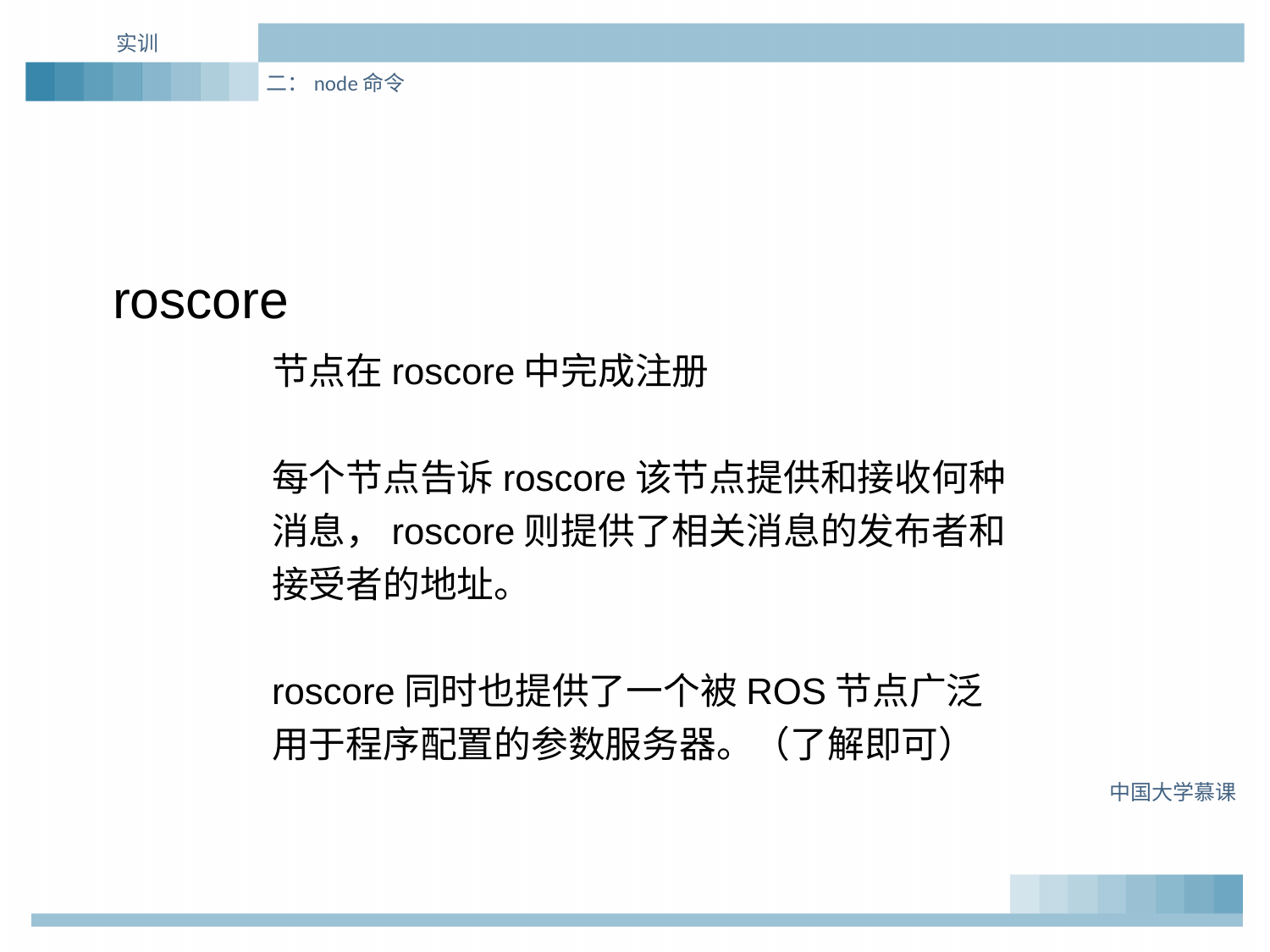

实训
二：node命令

roscore
节点在roscore中完成注册

每个节点告诉roscore该节点提供和接收何种消息，roscore则提供了相关消息的发布者和接受者的地址。

roscore同时也提供了一个被ROS节点广泛用于程序配置的参数服务器。（了解即可）
中国大学慕课